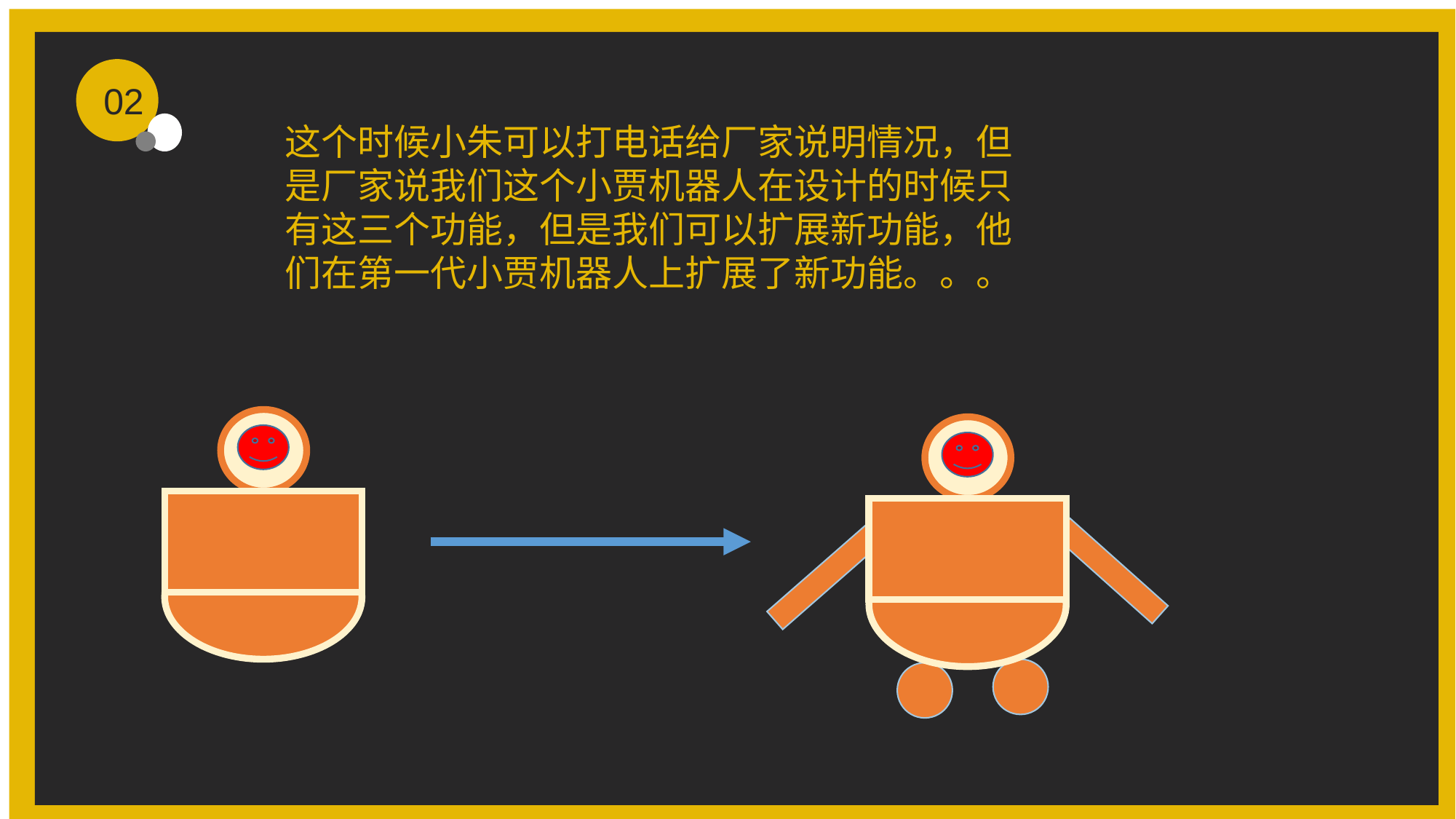

02

这个时候小朱可以打电话给厂家说明情况，但是厂家说我们这个小贾机器人在设计的时候只有这三个功能，但是我们可以扩展新功能，他们在第一代小贾机器人上扩展了新功能。。。